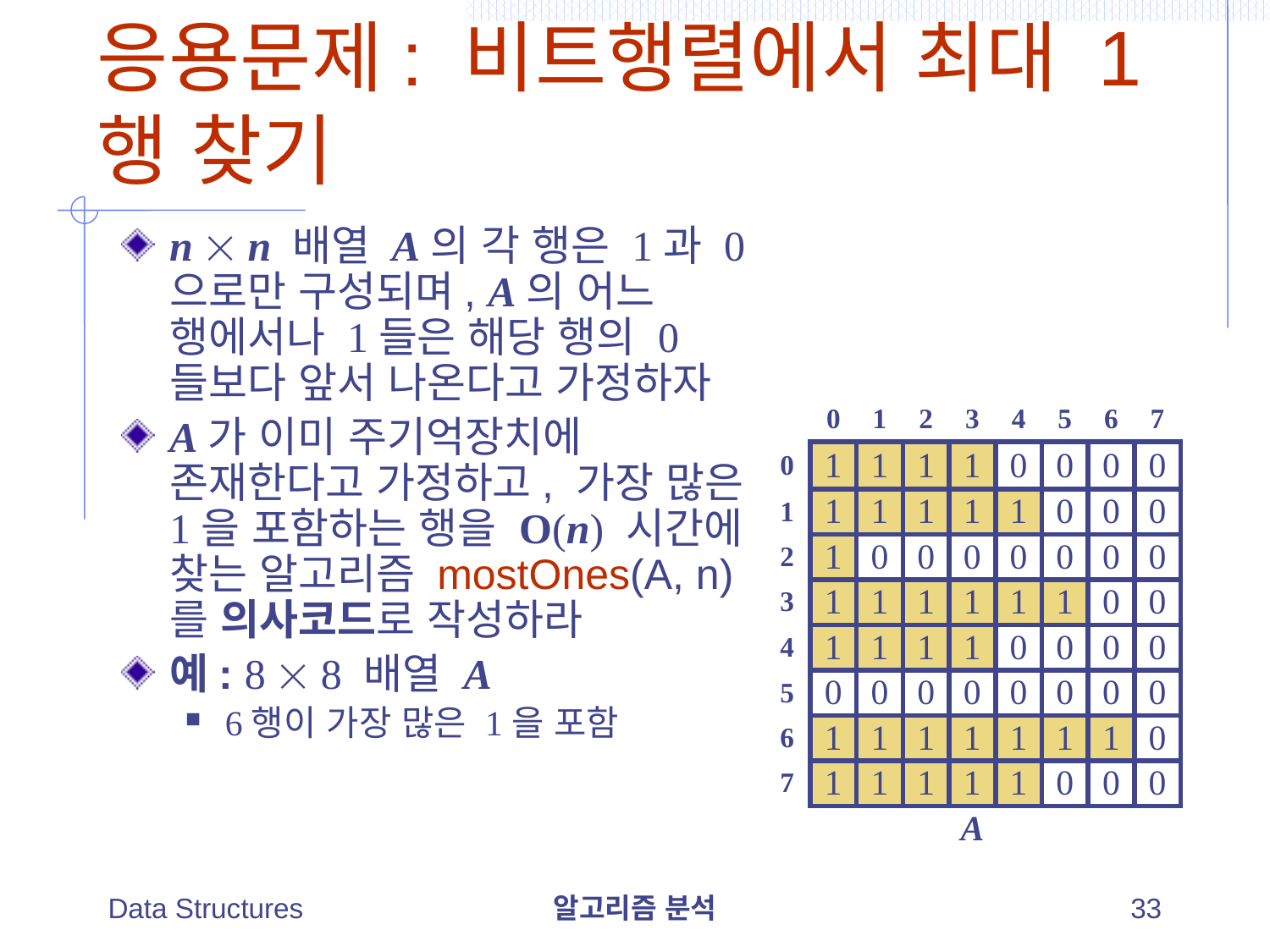

# 응용문제: 비트행렬에서 최대 1행 찾기
n × n 배열 A의 각 행은 1과 0으로만 구성되며, A의 어느 행에서나 1들은 해당 행의 0들보다 앞서 나온다고 가정하자
A가 이미 주기억장치에 존재한다고 가정하고, 가장 많은 1을 포함하는 행을 O(n) 시간에 찾는 알고리즘 mostOnes(A, n)를 의사코드로 작성하라
예: 8 × 8 배열 A
6행이 가장 많은 1을 포함
|  | 0 | 1 | 2 | 3 | 4 | 5 | 6 | 7 |
| --- | --- | --- | --- | --- | --- | --- | --- | --- |
| 0 | 1 | 1 | 1 | 1 | 0 | 0 | 0 | 0 |
| 1 | 1 | 1 | 1 | 1 | 1 | 0 | 0 | 0 |
| 2 | 1 | 0 | 0 | 0 | 0 | 0 | 0 | 0 |
| 3 | 1 | 1 | 1 | 1 | 1 | 1 | 0 | 0 |
| 4 | 1 | 1 | 1 | 1 | 0 | 0 | 0 | 0 |
| 5 | 0 | 0 | 0 | 0 | 0 | 0 | 0 | 0 |
| 6 | 1 | 1 | 1 | 1 | 1 | 1 | 1 | 0 |
| 7 | 1 | 1 | 1 | 1 | 1 | 0 | 0 | 0 |
| A |  |  |  |  |  |  |  |  |
Data Structures
알고리즘 분석
33